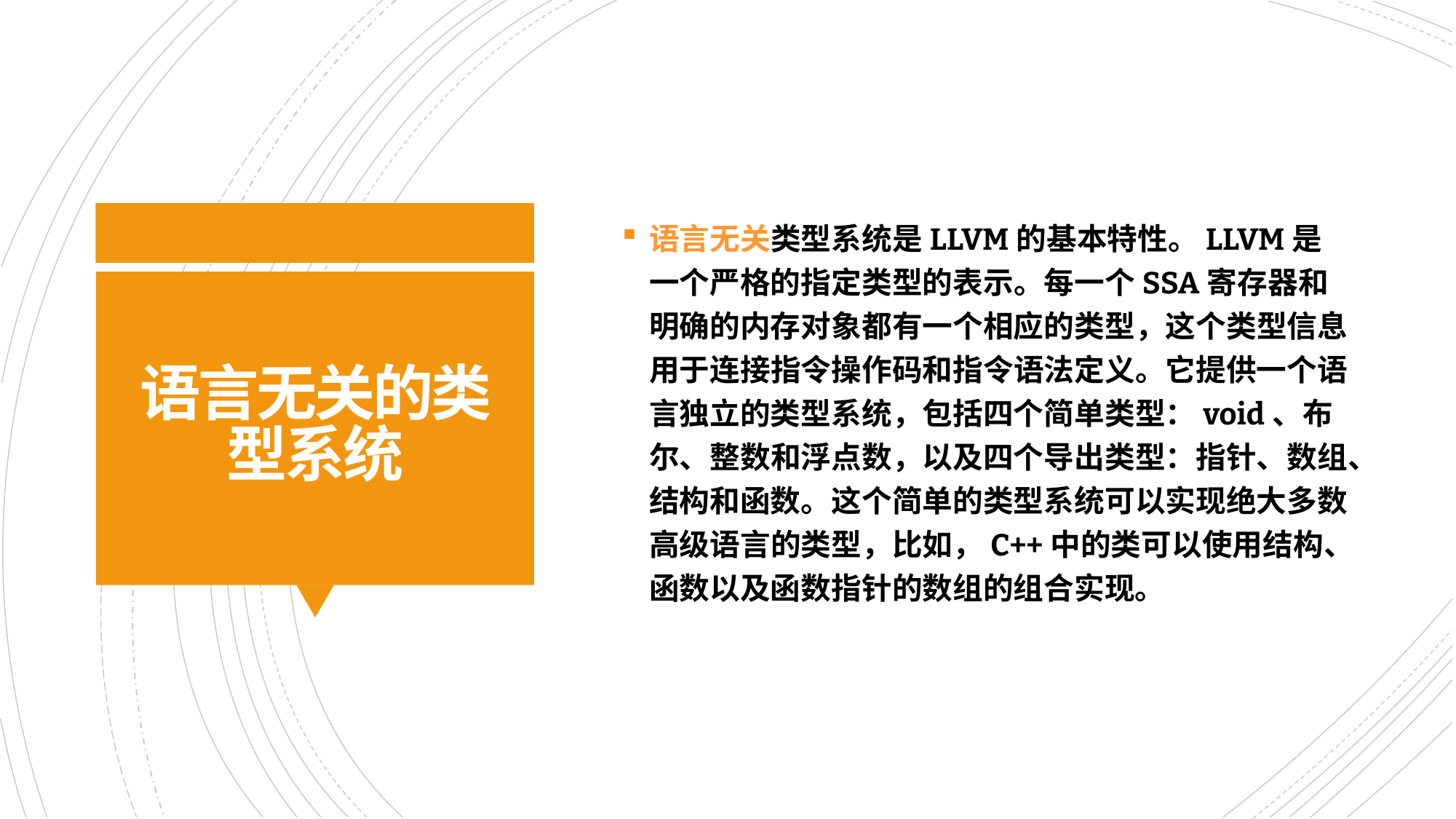

语言无关类型系统是LLVM的基本特性。LLVM是一个严格的指定类型的表示。每一个SSA寄存器和明确的内存对象都有一个相应的类型，这个类型信息用于连接指令操作码和指令语法定义。它提供一个语言独立的类型系统，包括四个简单类型：void、布尔、整数和浮点数，以及四个导出类型：指针、数组、结构和函数。这个简单的类型系统可以实现绝大多数高级语言的类型，比如，C++中的类可以使用结构、函数以及函数指针的数组的组合实现。
# 语言无关的类型系统